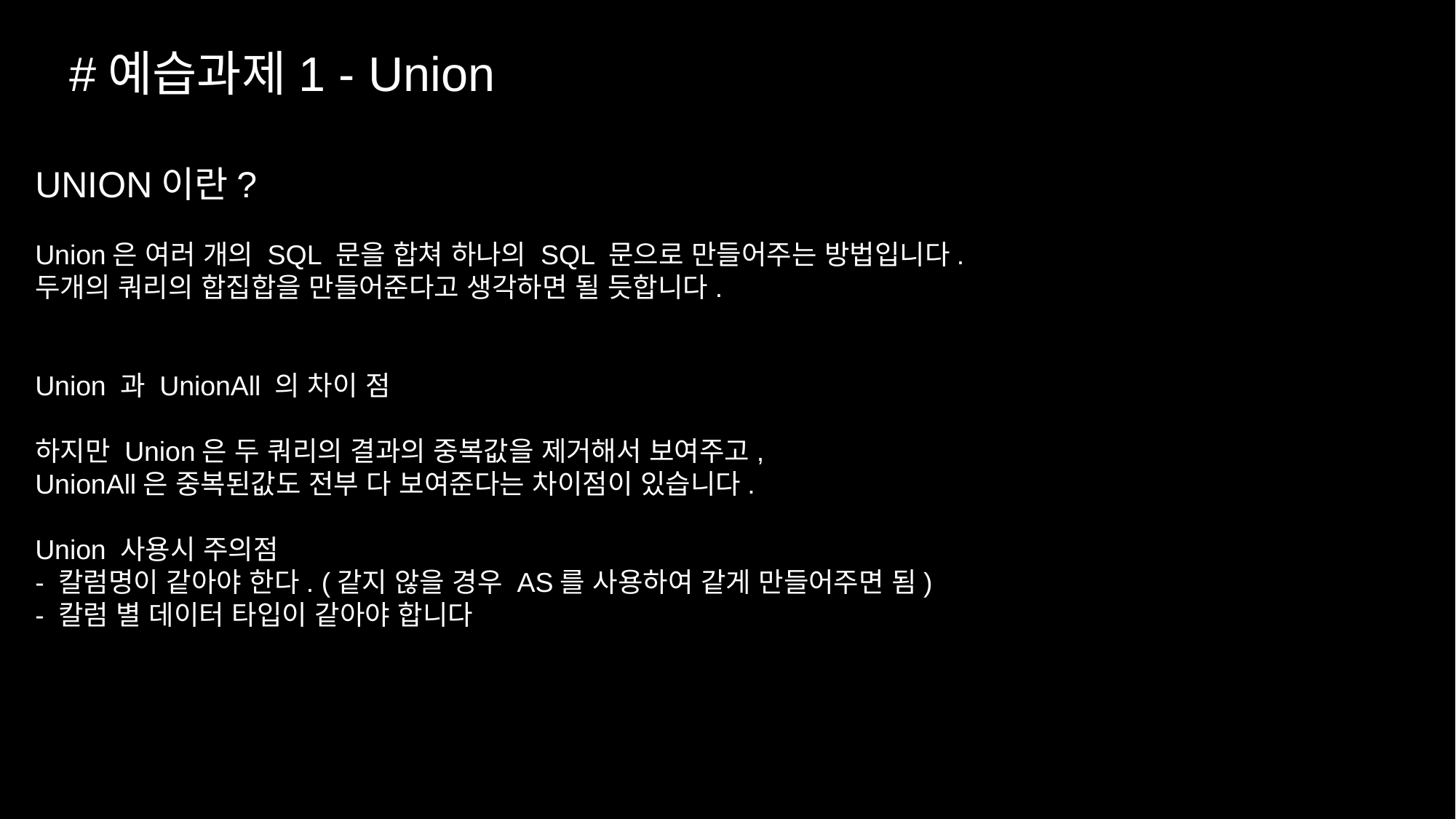

#예습과제1 - Union
UNION이란?

Union은 여러 개의 SQL 문을 합쳐 하나의 SQL 문으로 만들어주는 방법입니다.
두개의 쿼리의 합집합을 만들어준다고 생각하면 될 듯합니다.

Union 과 UnionAll 의 차이 점

하지만 Union은 두 쿼리의 결과의 중복값을 제거해서 보여주고,
UnionAll은 중복된값도 전부 다 보여준다는 차이점이 있습니다.

Union 사용시 주의점
- 칼럼명이 같아야 한다. (같지 않을 경우 AS를 사용하여 같게 만들어주면 됨)
- 칼럼 별 데이터 타입이 같아야 합니다